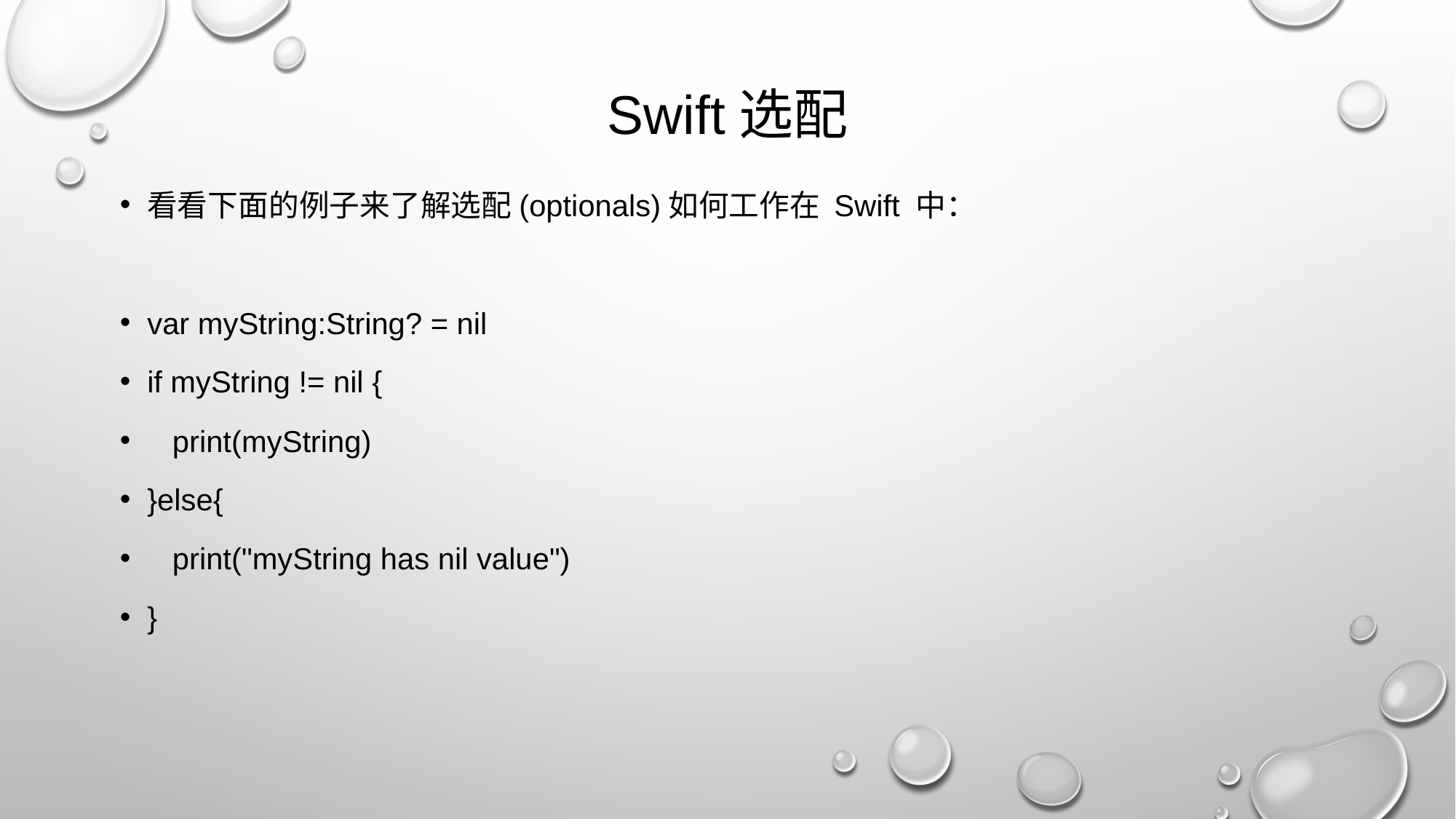

# Swift选配
看看下面的例子来了解选配(optionals)如何工作在 Swift 中：

var myString:String? = nil
if myString != nil {
   print(myString)
}else{
   print("myString has nil value")
}